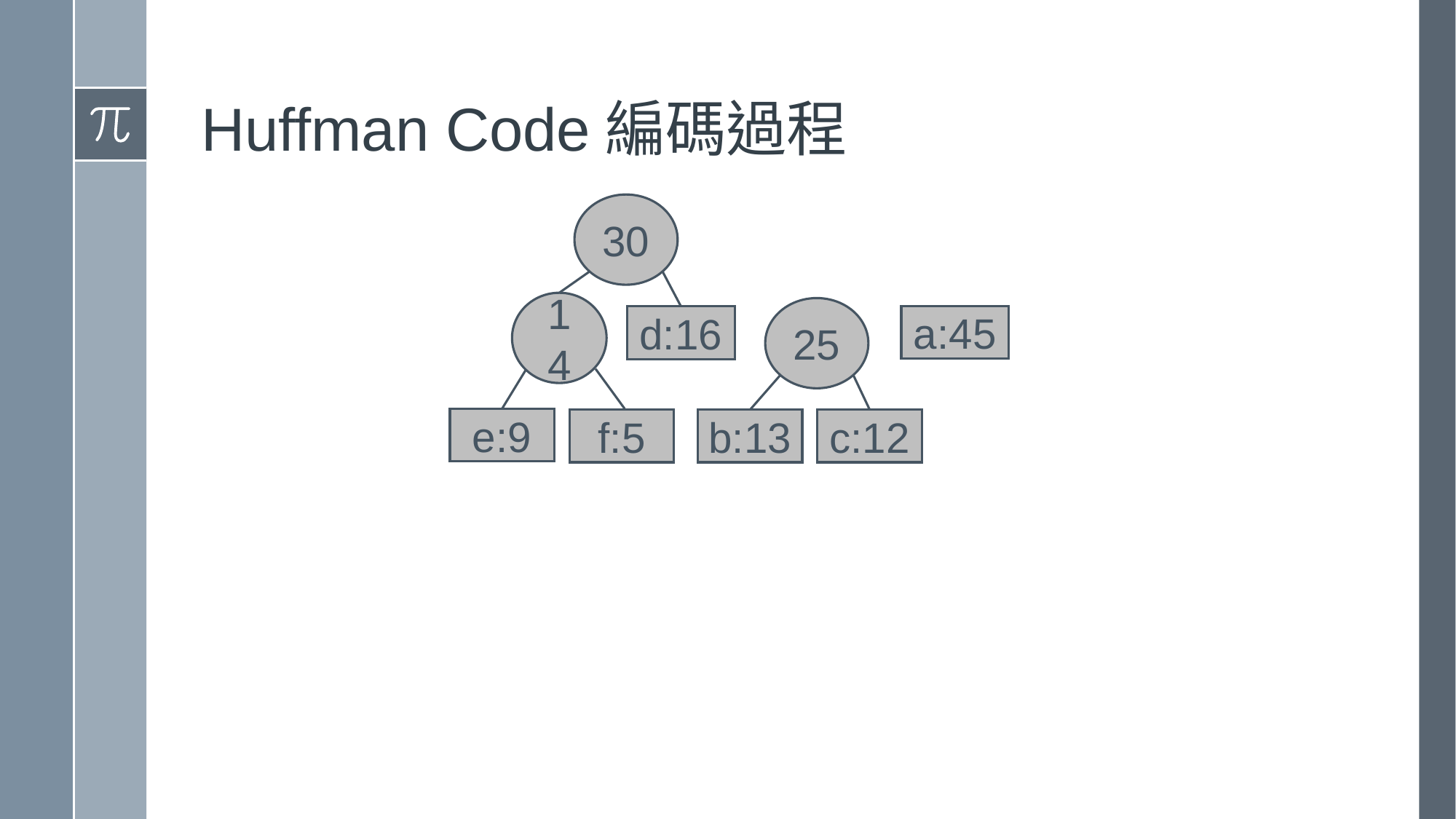

# Huffman Code編碼過程
30
14
25
a:45
d:16
e:9
f:5
b:13
c:12